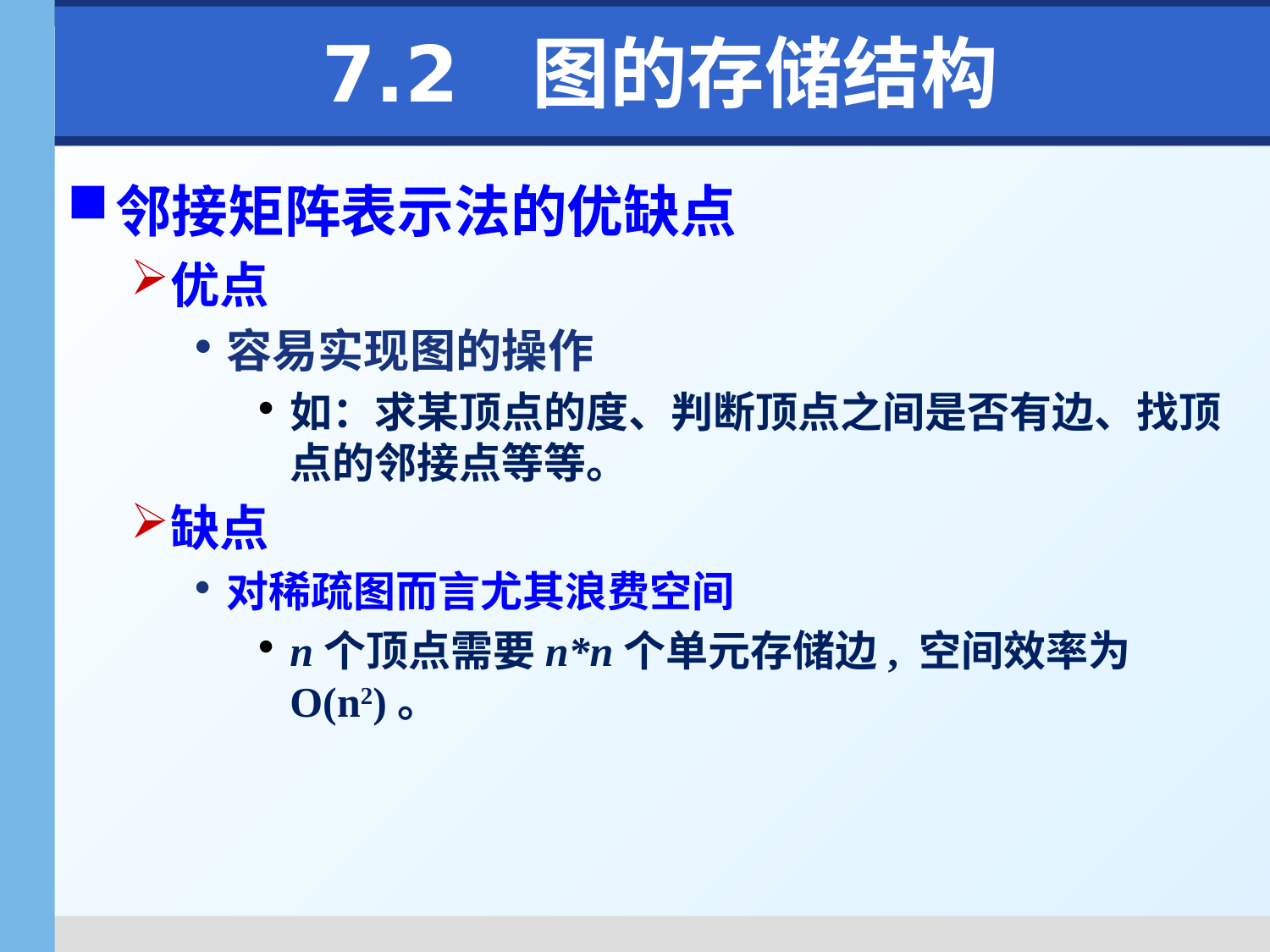

# 7.2  图的存储结构
邻接矩阵表示法的优缺点
优点
容易实现图的操作
如：求某顶点的度、判断顶点之间是否有边、找顶点的邻接点等等。
缺点
对稀疏图而言尤其浪费空间
n个顶点需要n*n个单元存储边, 空间效率为O(n2)。